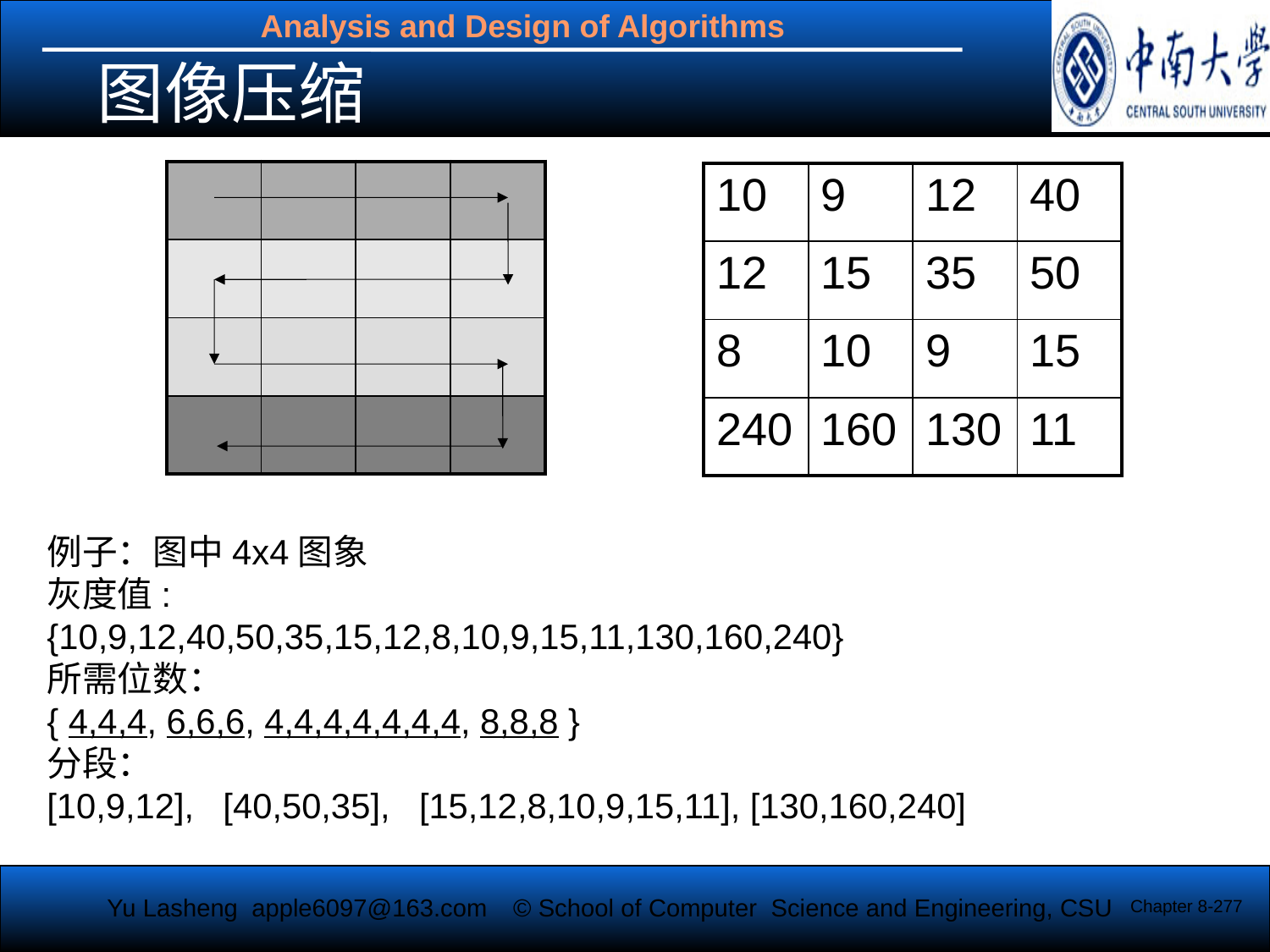

图像压缩
|  |  |  |  |
| --- | --- | --- | --- |
|  |  |  |  |
|  |  |  |  |
|  |  |  |  |
| 10 | 9 | 12 | 40 |
| --- | --- | --- | --- |
| 12 | 15 | 35 | 50 |
| 8 | 10 | 9 | 15 |
| 240 | 160 | 130 | 11 |

例子：图中4x4图象
灰度值:
{10,9,12,40,50,35,15,12,8,10,9,15,11,130,160,240}
所需位数：
{ 4,4,4, 6,6,6, 4,4,4,4,4,4,4, 8,8,8 }
分段：
[10,9,12],   [40,50,35],   [15,12,8,10,9,15,11], [130,160,240]
Chapter 8-277